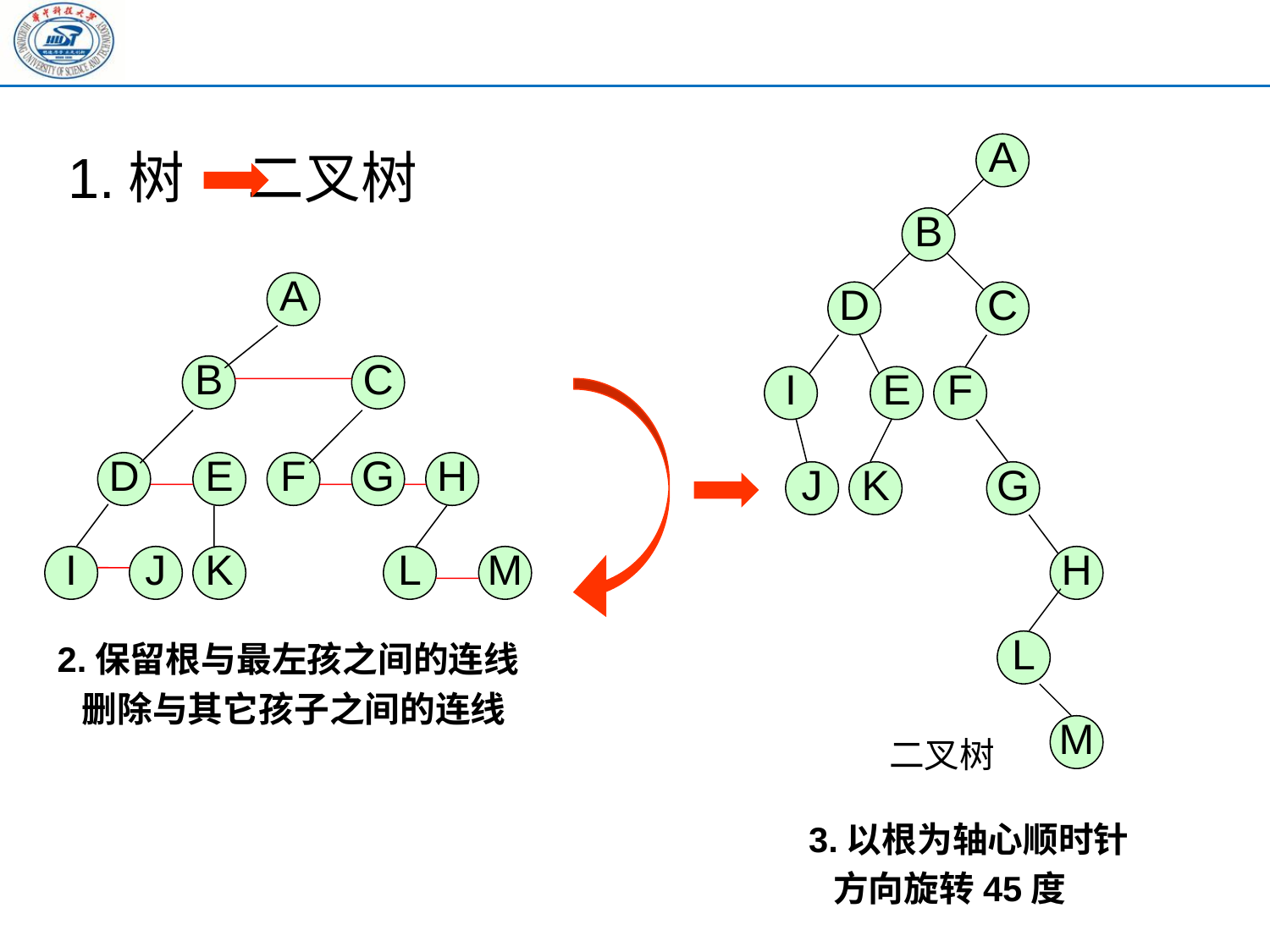

A
1.树     二叉树

B

A
D
C

B
C
I
E
F

D
E
F
G
H
J
K
G

I
J
K
L
M
H

2.保留根与最左孩之间的连线
  删除与其它孩子之间的连线
L

M
二叉树
3.以根为轴心顺时针
  方向旋转45度